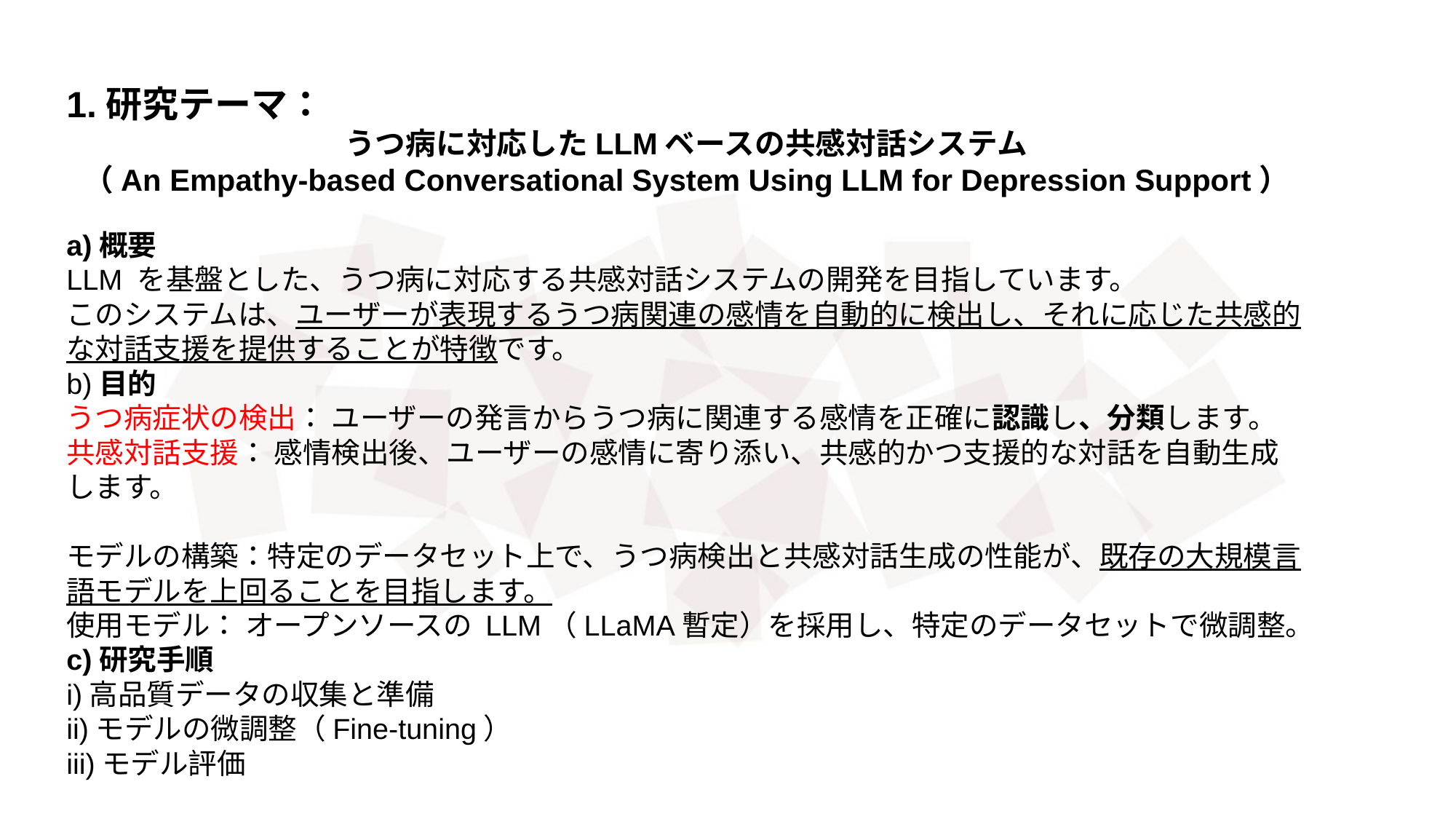

1.研究テーマ：
うつ病に対応したLLMベースの共感対話システム
（An Empathy-based Conversational System Using LLM for Depression Support）

a)概要
LLM を基盤とした、うつ病に対応する共感対話システムの開発を目指しています。
このシステムは、ユーザーが表現するうつ病関連の感情を自動的に検出し、それに応じた共感的な対話支援を提供することが特徴です。
b)目的
うつ病症状の検出： ユーザーの発言からうつ病に関連する感情を正確に認識し、分類します。
共感対話支援： 感情検出後、ユーザーの感情に寄り添い、共感的かつ支援的な対話を自動生成します。

モデルの構築：特定のデータセット上で、うつ病検出と共感対話生成の性能が、既存の大規模言語モデルを上回ることを目指します。
使用モデル： オープンソースの LLM（LLaMA暫定）を採用し、特定のデータセットで微調整。
c)研究手順
i)高品質データの収集と準備
ii)モデルの微調整（Fine-tuning）
iii)モデル評価